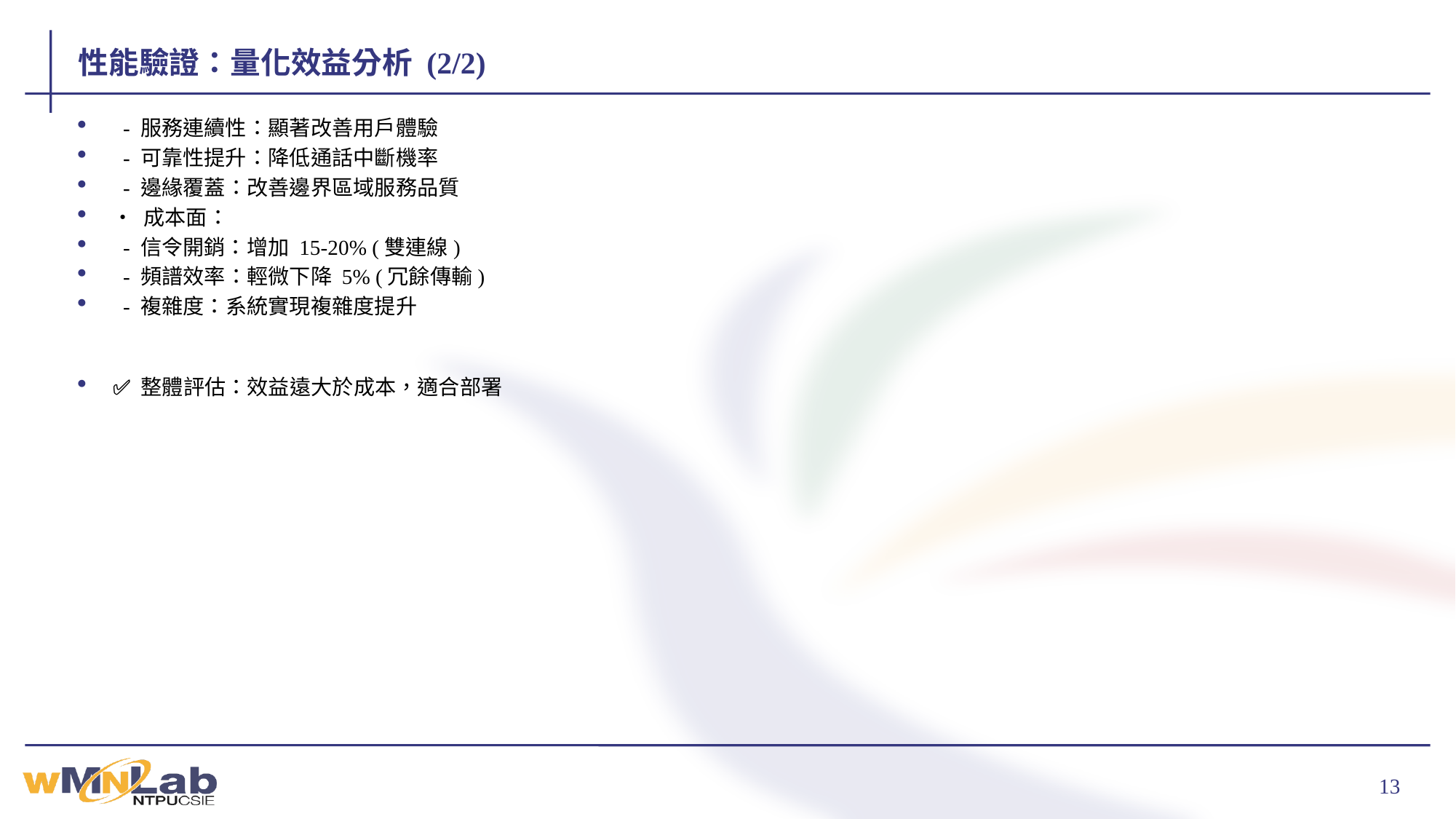

# 性能驗證：量化效益分析 (2/2)
  - 服務連續性：顯著改善用戶體驗
  - 可靠性提升：降低通話中斷機率
  - 邊緣覆蓋：改善邊界區域服務品質
• 成本面：
  - 信令開銷：增加 15-20% (雙連線)
  - 頻譜效率：輕微下降 5% (冗餘傳輸)
  - 複雜度：系統實現複雜度提升

✅ 整體評估：效益遠大於成本，適合部署